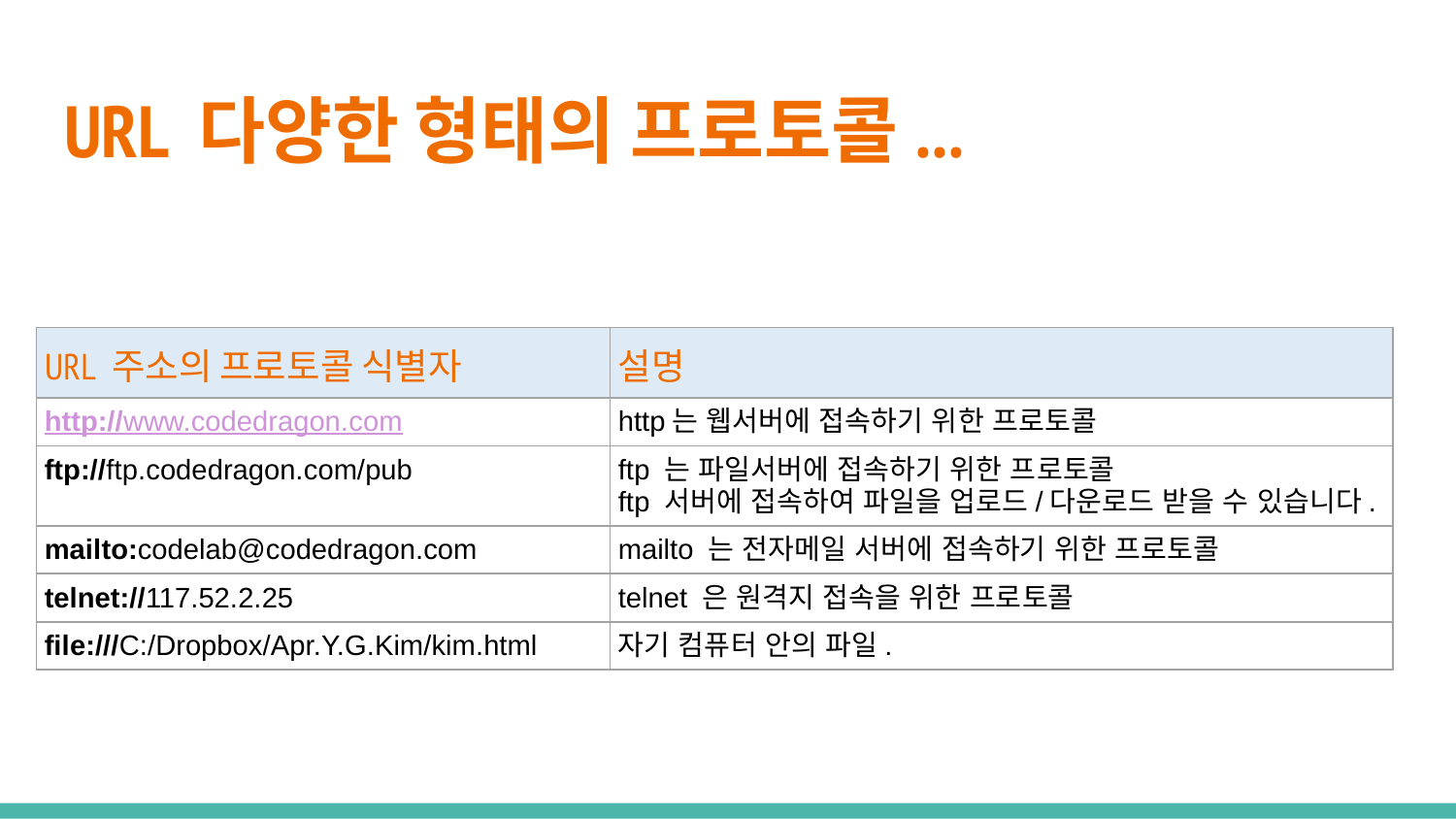

# URL 다양한 형태의 프로토콜...

| URL 주소의 프로토콜 식별자 | 설명 |
| --- | --- |
| http://www.codedragon.com | http는 웹서버에 접속하기 위한 프로토콜 |
| ftp://ftp.codedragon.com/pub | ftp 는 파일서버에 접속하기 위한 프로토콜 ftp 서버에 접속하여 파일을 업로드/다운로드 받을 수 있습니다. |
| mailto:codelab@codedragon.com | mailto 는 전자메일 서버에 접속하기 위한 프로토콜 |
| telnet://117.52.2.25 | telnet 은 원격지 접속을 위한 프로토콜 |
| file:///C:/Dropbox/Apr.Y.G.Kim/kim.html | 자기 컴퓨터 안의 파일. |